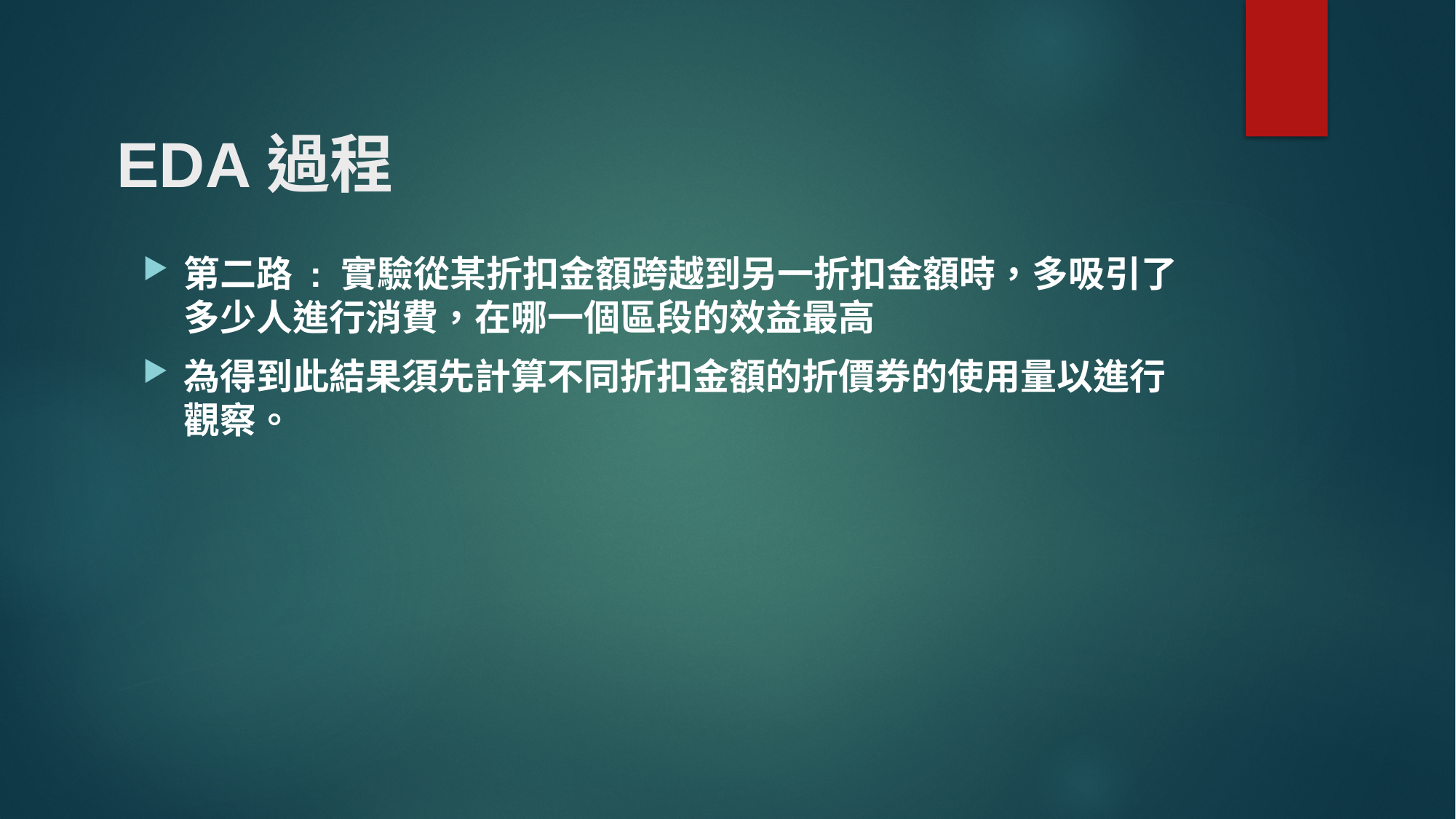

# EDA過程
第二路 : 實驗從某折扣金額跨越到另一折扣金額時，多吸引了多少人進行消費，在哪一個區段的效益最高
為得到此結果須先計算不同折扣金額的折價券的使用量以進行觀察。